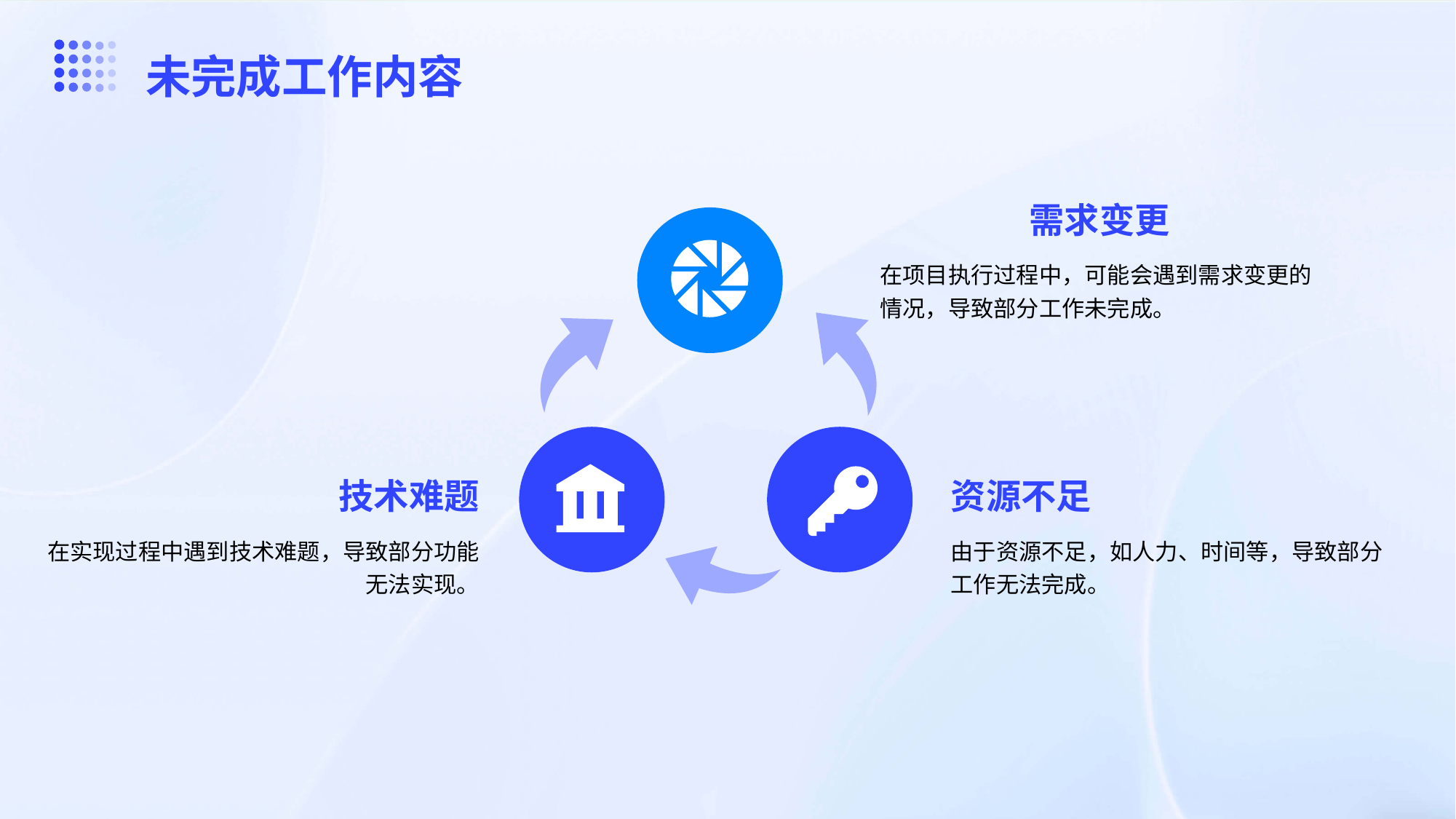

未完成工作内容

需求变更

在项目执行过程中，可能会遇到需求变更的情况，导致部分工作未完成。

技术难题
资源不足

在实现过程中遇到技术难题，导致部分功能无法实现。
由于资源不足，如人力、时间等，导致部分工作无法完成。